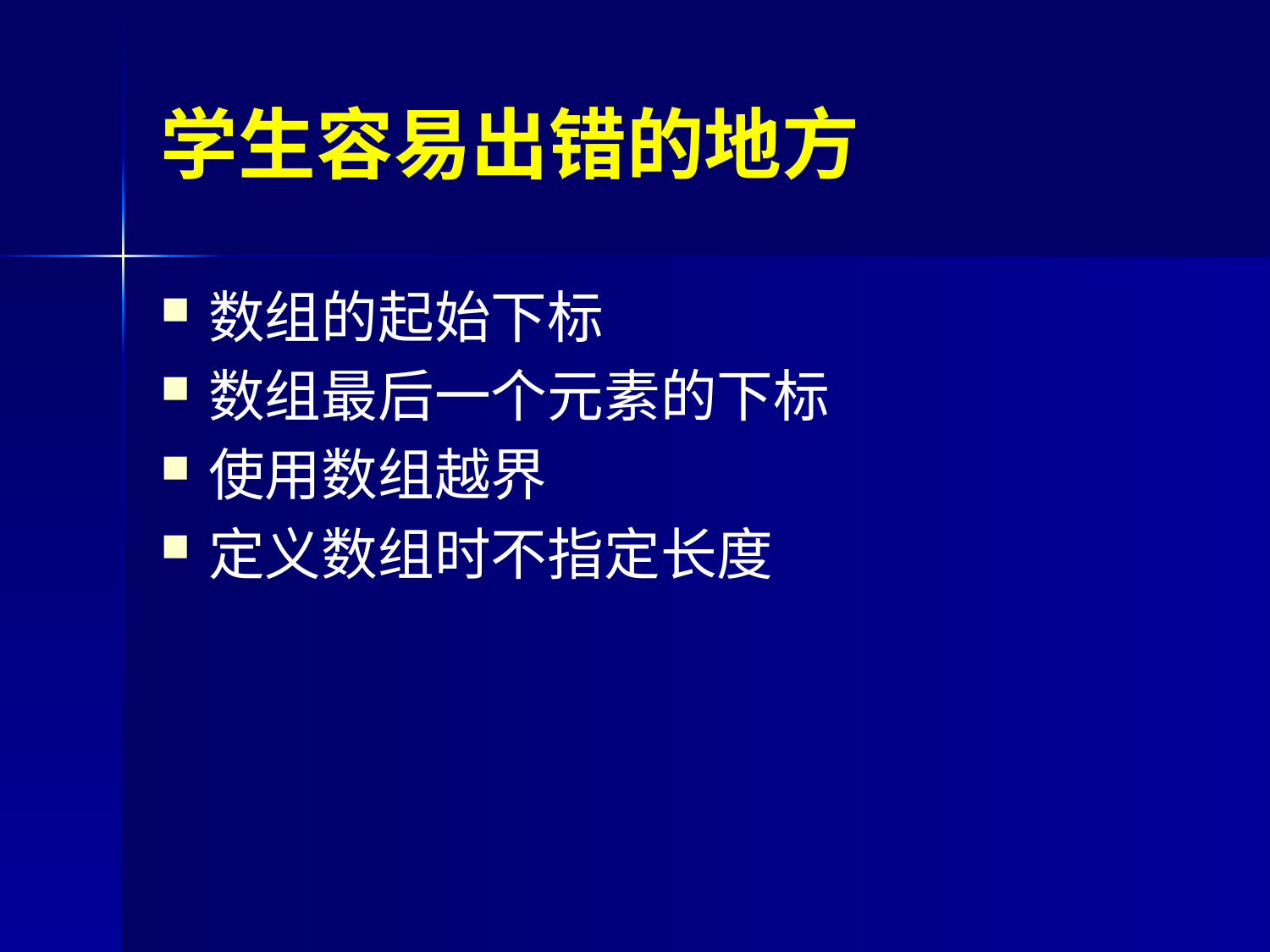

# 学生容易出错的地方
数组的起始下标
数组最后一个元素的下标
使用数组越界
定义数组时不指定长度